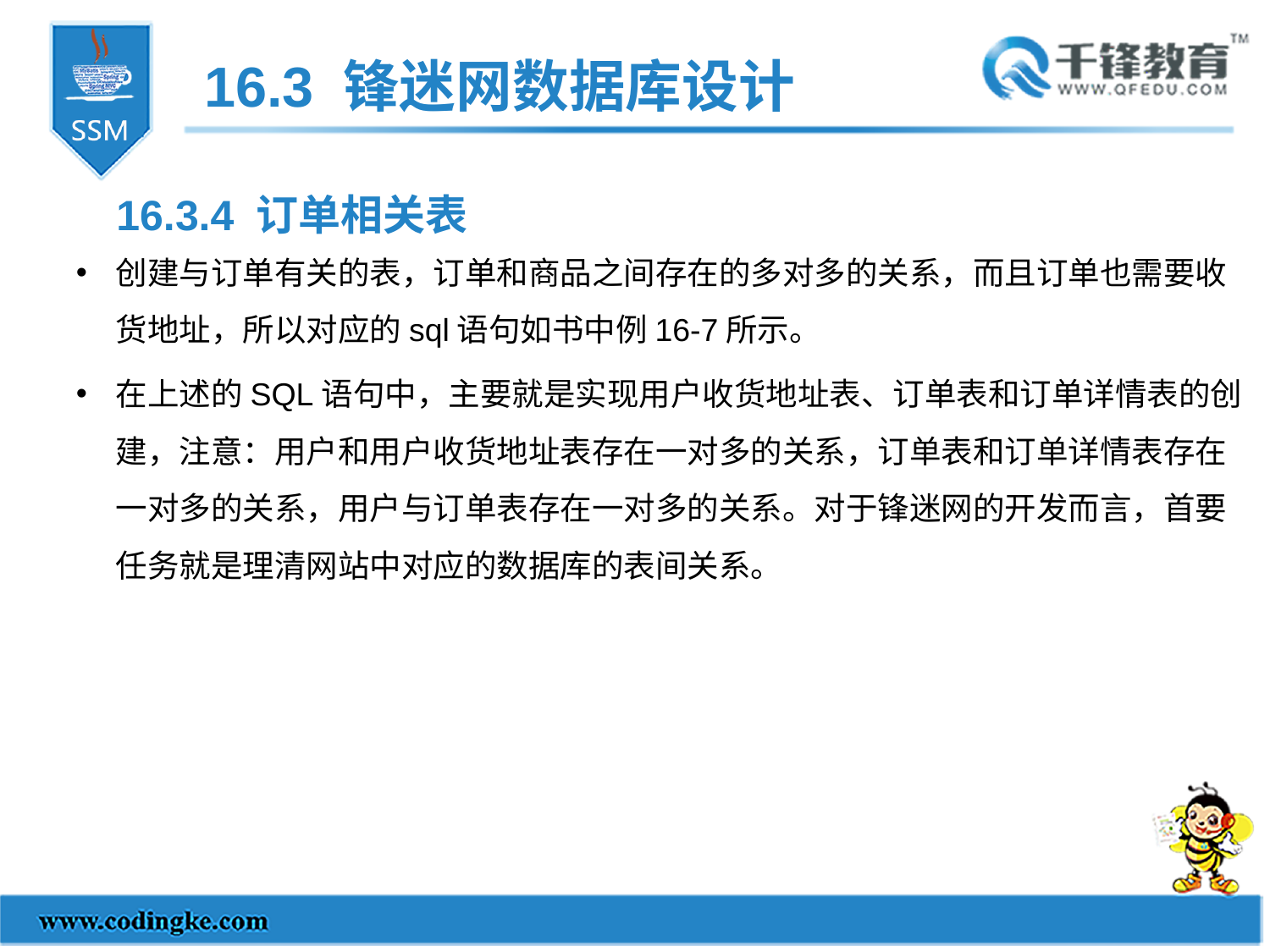

16.3 锋迷网数据库设计
16.3.4 订单相关表
创建与订单有关的表，订单和商品之间存在的多对多的关系，而且订单也需要收货地址，所以对应的sql语句如书中例16-7所示。
在上述的SQL语句中，主要就是实现用户收货地址表、订单表和订单详情表的创建，注意：用户和用户收货地址表存在一对多的关系，订单表和订单详情表存在一对多的关系，用户与订单表存在一对多的关系。对于锋迷网的开发而言，首要任务就是理清网站中对应的数据库的表间关系。